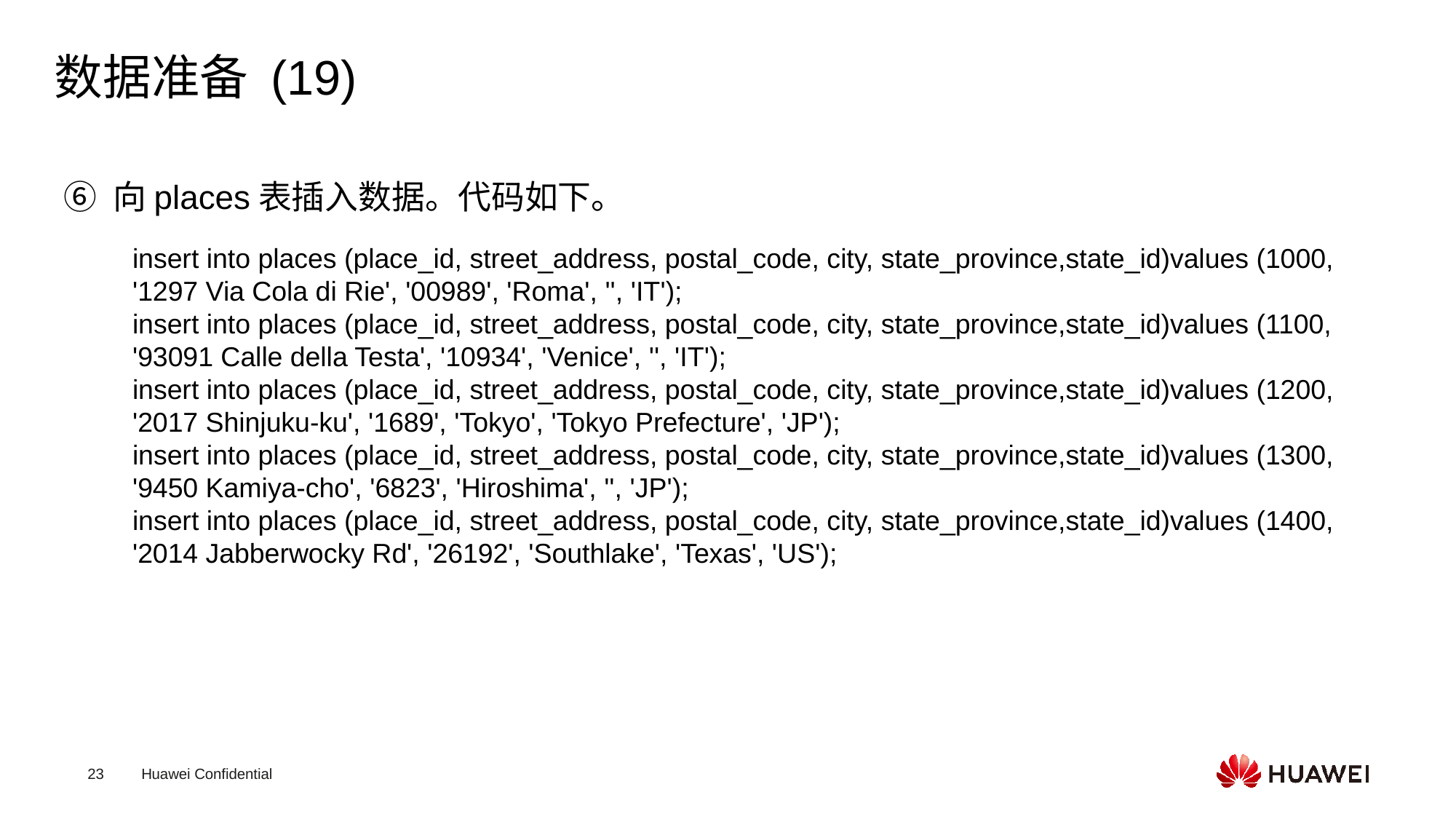

# 数据准备 (19)
⑥ 向places表插入数据。代码如下。
insert into places (place_id, street_address, postal_code, city, state_province,state_id)values (1000, '1297 Via Cola di Rie', '00989', 'Roma', '', 'IT');insert into places (place_id, street_address, postal_code, city, state_province,state_id)values (1100, '93091 Calle della Testa', '10934', 'Venice', '', 'IT');insert into places (place_id, street_address, postal_code, city, state_province,state_id)values (1200, '2017 Shinjuku-ku', '1689', 'Tokyo', 'Tokyo Prefecture', 'JP');insert into places (place_id, street_address, postal_code, city, state_province,state_id)values (1300, '9450 Kamiya-cho', '6823', 'Hiroshima', '', 'JP');insert into places (place_id, street_address, postal_code, city, state_province,state_id)values (1400, '2014 Jabberwocky Rd', '26192', 'Southlake', 'Texas', 'US');